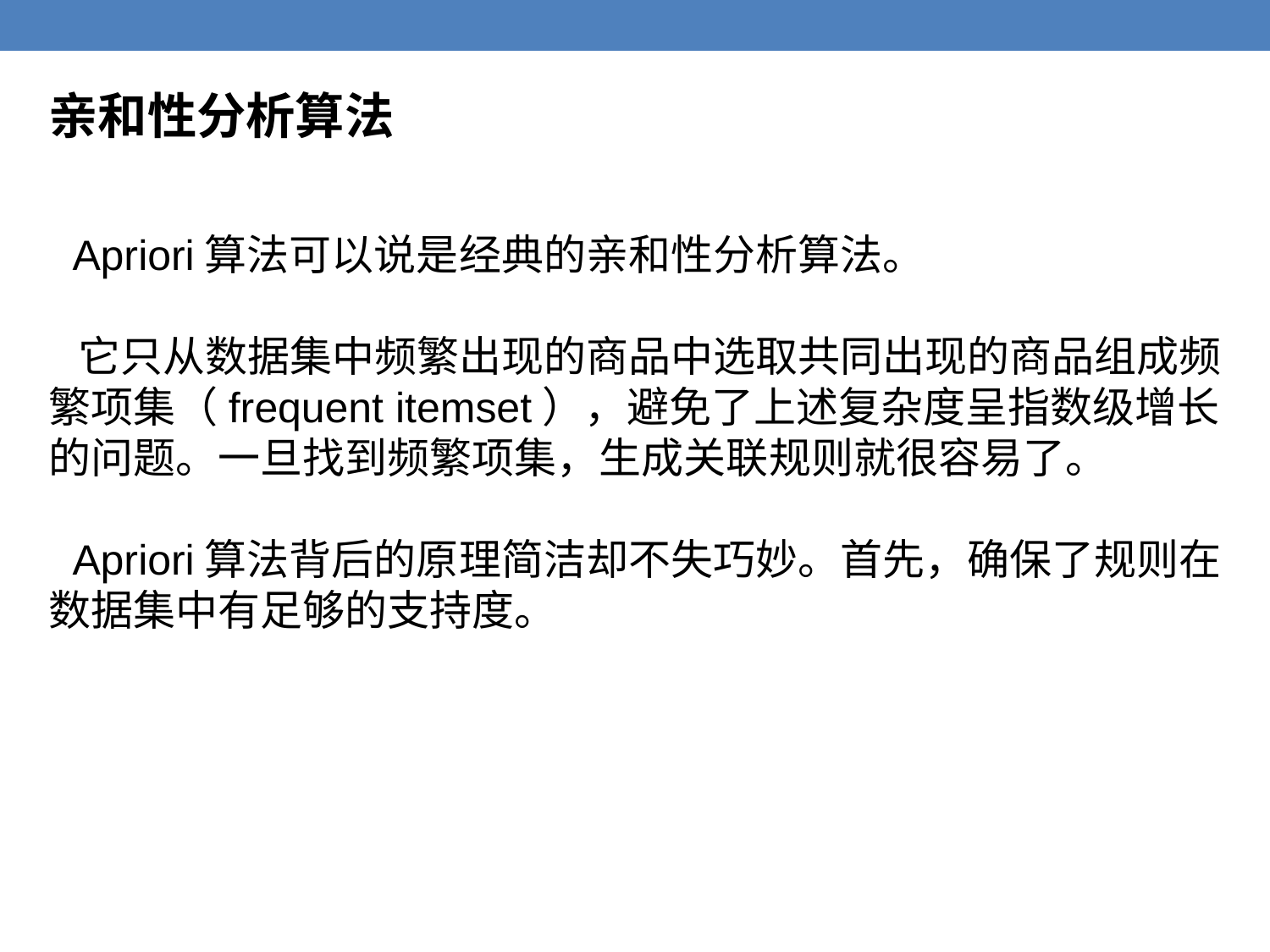

亲和性分析算法
  Apriori算法可以说是经典的亲和性分析算法。

  它只从数据集中频繁出现的商品中选取共同出现的商品组成频繁项集（frequent itemset），避免了上述复杂度呈指数级增长的问题。一旦找到频繁项集，生成关联规则就很容易了。

  Apriori算法背后的原理简洁却不失巧妙。首先，确保了规则在数据集中有足够的支持度。